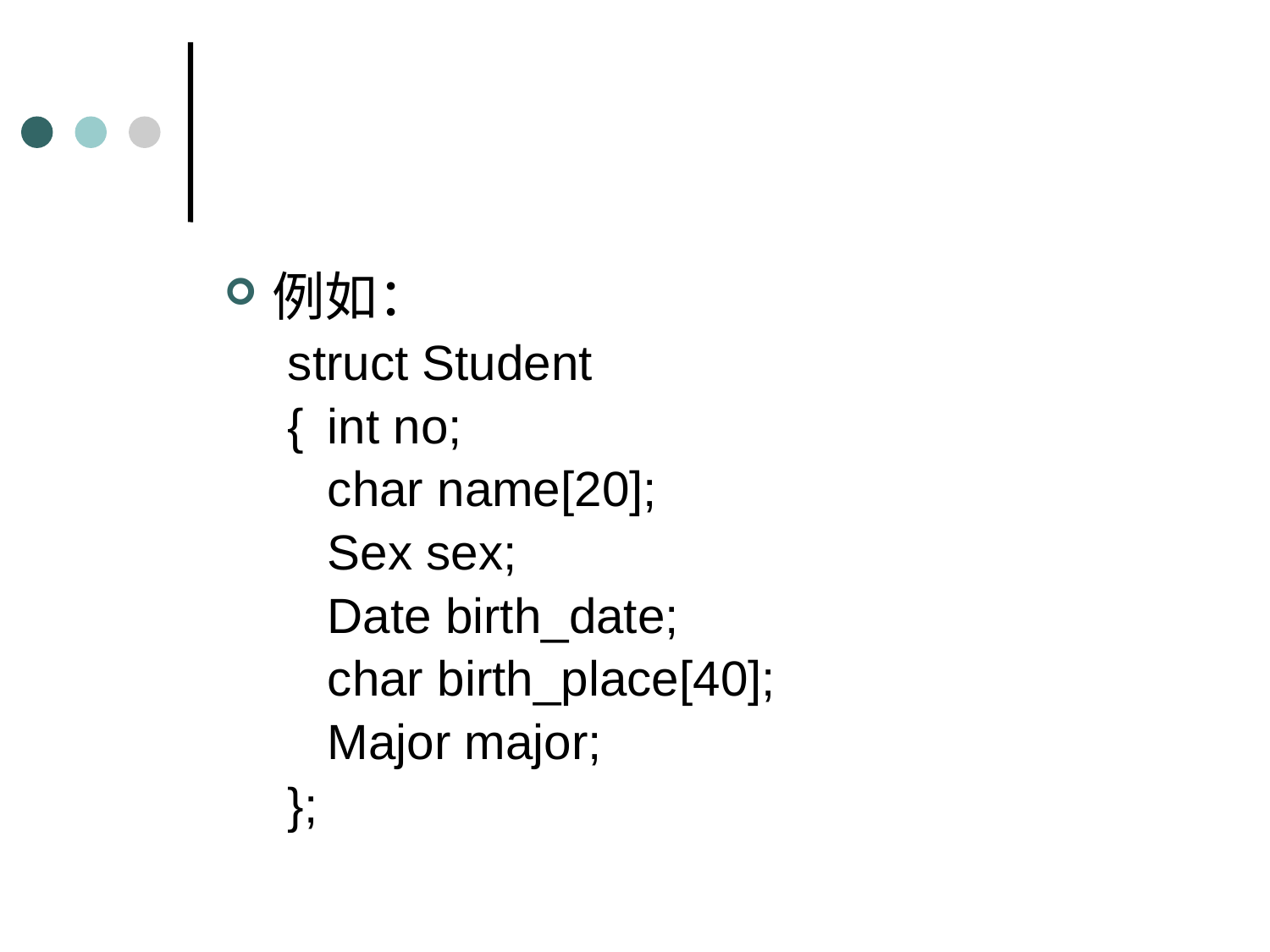

例如：
struct Student
{	int no;
	char name[20];
	Sex sex;
	Date birth_date;
	char birth_place[40];
	Major major;
};